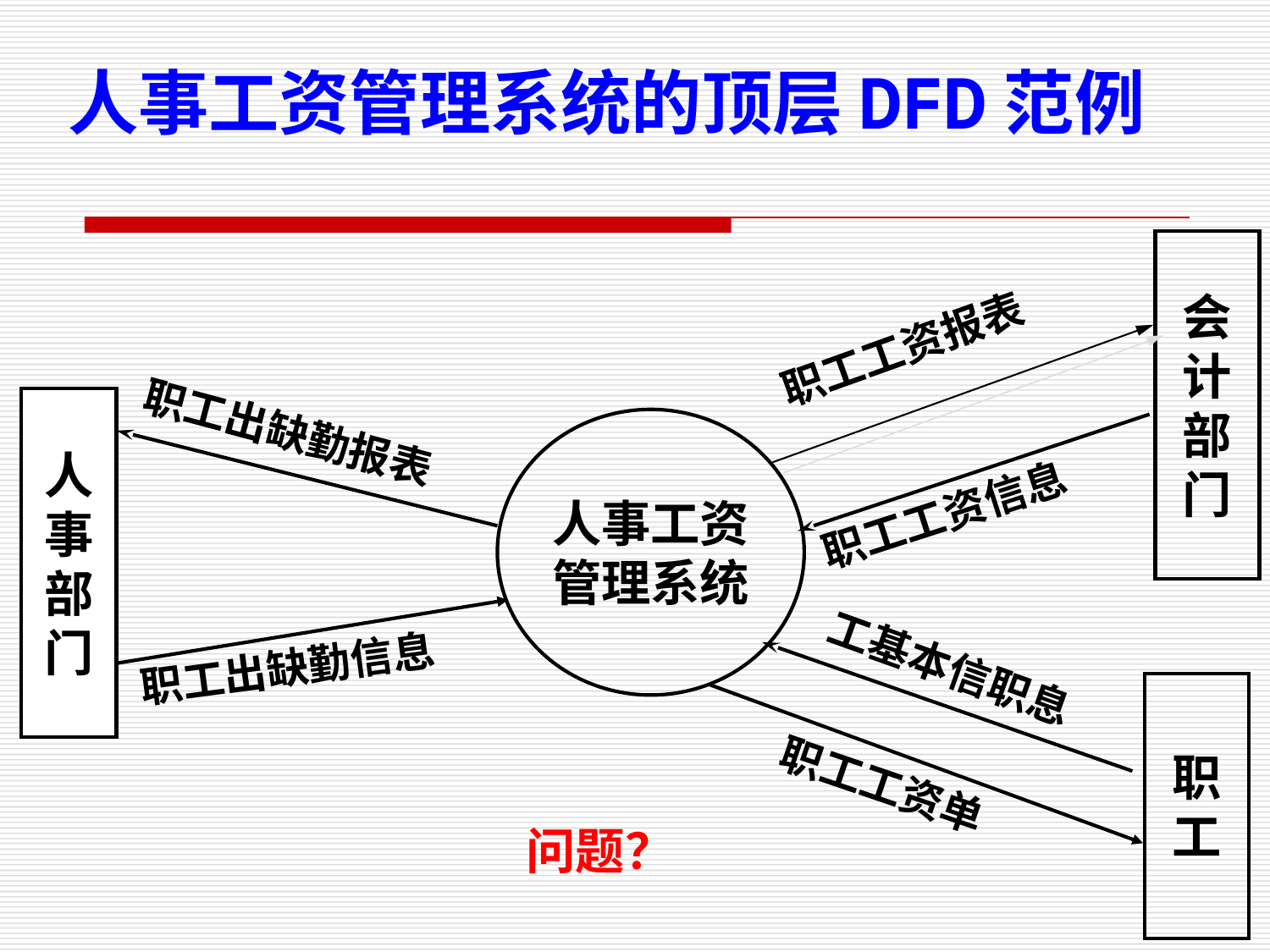

人事工资管理系统的顶层DFD范例
会
计
部
门
职工工资报表

人
事
部
门
职工出缺勤报表

人事工资
管理系统

职工工资信息

职工出缺勤信息

工基本信职息

职
工

职工工资单
问题？